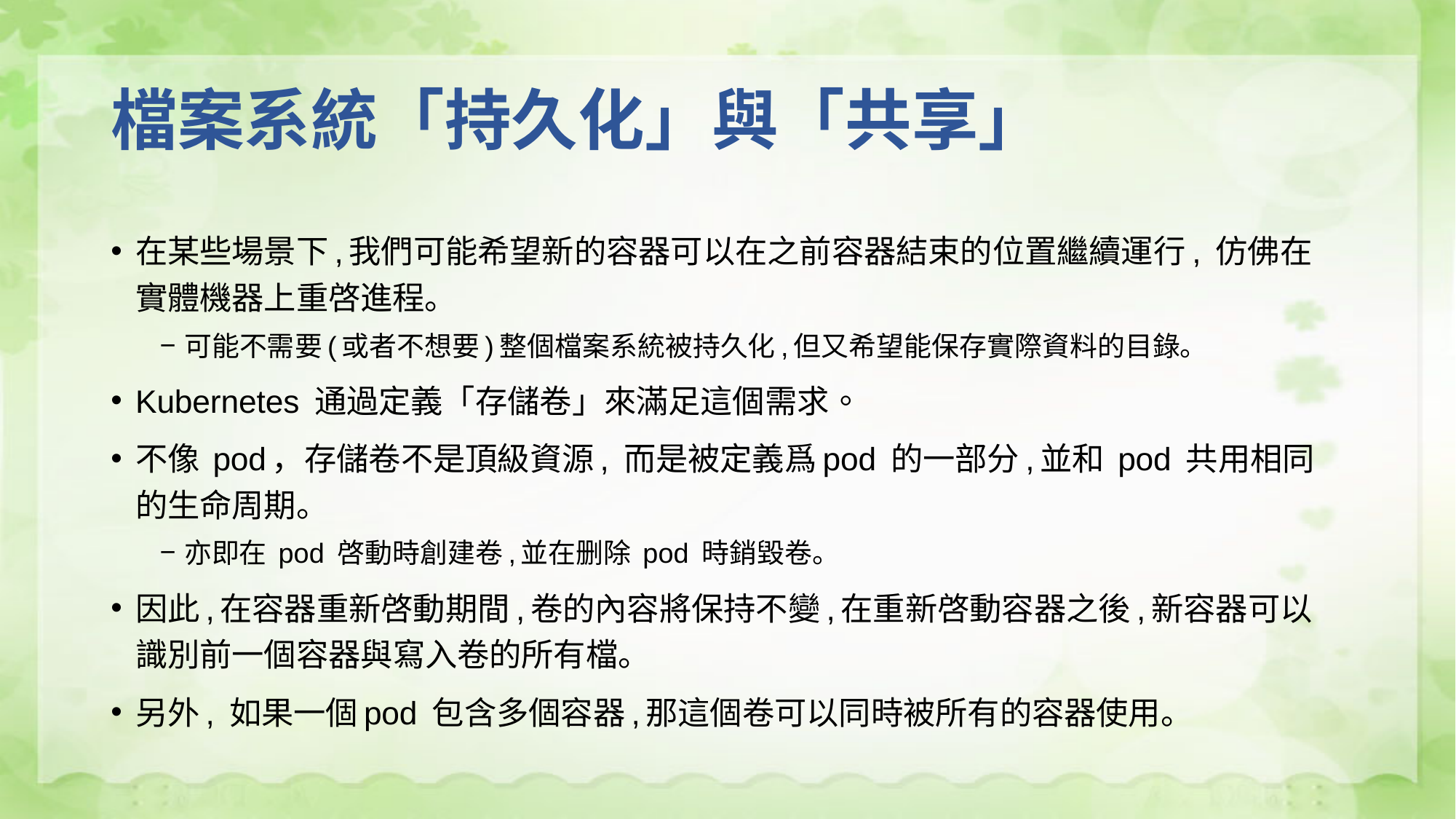

# 檔案系統「持久化」與「共享」
在某些場景下,我們可能希望新的容器可以在之前容器結束的位置繼續運行, 仿佛在實體機器上重啓進程。
可能不需要(或者不想要)整個檔案系統被持久化,但又希望能保存實際資料的目錄。
Kubernetes 通過定義「存儲卷」來滿足這個需求。
不像 pod，存儲卷不是頂級資源, 而是被定義爲pod 的一部分,並和 pod 共用相同的生命周期。
亦即在 pod 啓動時創建卷,並在删除 pod 時銷毀卷。
因此,在容器重新啓動期間,卷的內容將保持不變,在重新啓動容器之後,新容器可以識別前一個容器與寫入卷的所有檔。
另外, 如果一個pod 包含多個容器,那這個卷可以同時被所有的容器使用。